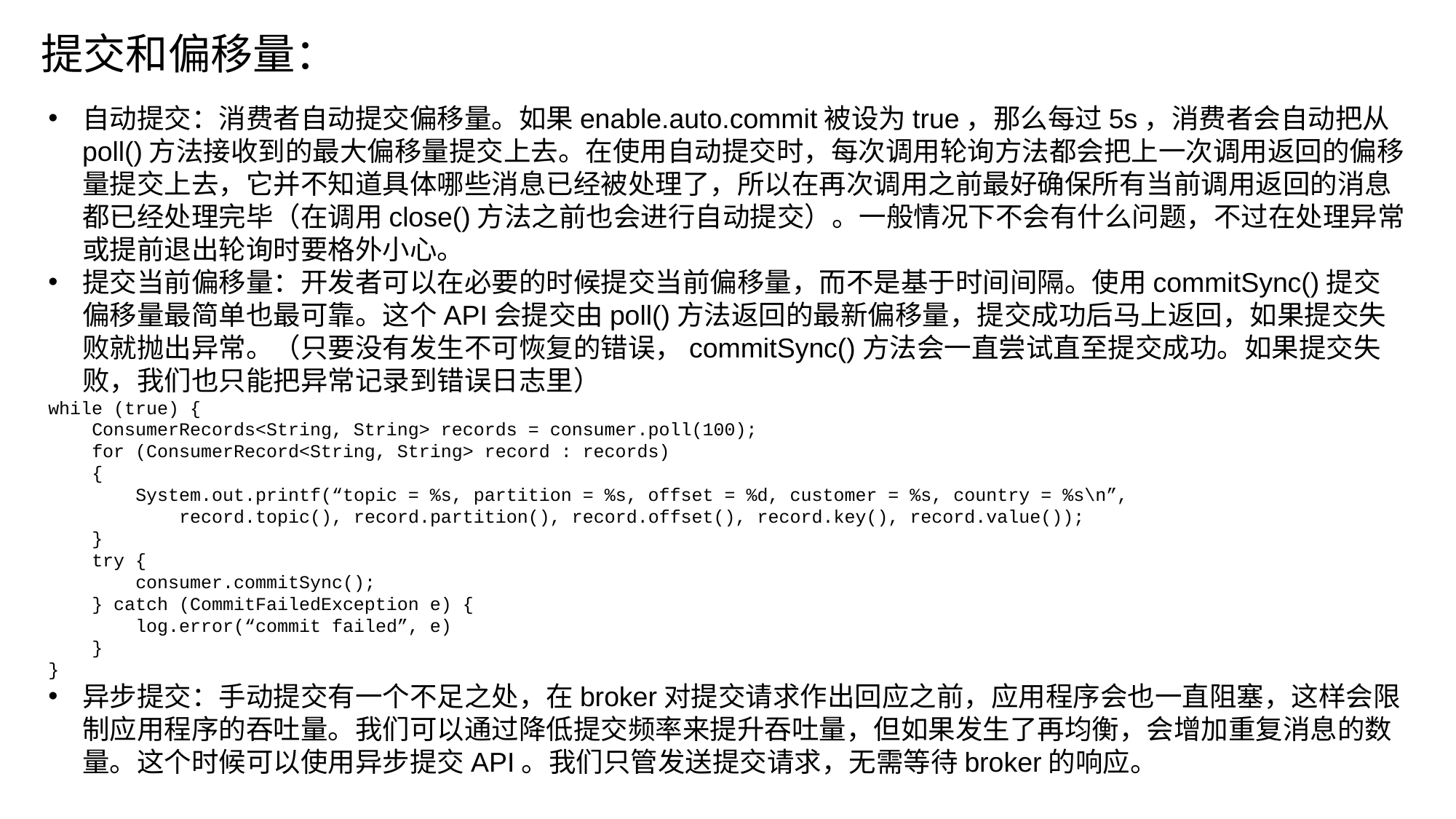

提交和偏移量：
自动提交：消费者自动提交偏移量。如果enable.auto.commit被设为true，那么每过5s，消费者会自动把从poll()方法接收到的最大偏移量提交上去。在使用自动提交时，每次调用轮询方法都会把上一次调用返回的偏移量提交上去，它并不知道具体哪些消息已经被处理了，所以在再次调用之前最好确保所有当前调用返回的消息都已经处理完毕（在调用close()方法之前也会进行自动提交）。一般情况下不会有什么问题，不过在处理异常或提前退出轮询时要格外小心。
提交当前偏移量：开发者可以在必要的时候提交当前偏移量，而不是基于时间间隔。使用commitSync()提交偏移量最简单也最可靠。这个API会提交由poll()方法返回的最新偏移量，提交成功后马上返回，如果提交失败就抛出异常。（只要没有发生不可恢复的错误，commitSync()方法会一直尝试直至提交成功。如果提交失败，我们也只能把异常记录到错误日志里）
while (true) {
    ConsumerRecords<String, String> records = consumer.poll(100);
    for (ConsumerRecord<String, String> record : records)
    {
        System.out.printf(“topic = %s, partition = %s, offset = %d, customer = %s, country = %s\n”,
            record.topic(), record.partition(), record.offset(), record.key(), record.value());
    }
    try {
        consumer.commitSync();
    } catch (CommitFailedException e) {
        log.error(“commit failed”, e)
    }
}
异步提交：手动提交有一个不足之处，在broker对提交请求作出回应之前，应用程序会也一直阻塞，这样会限制应用程序的吞吐量。我们可以通过降低提交频率来提升吞吐量，但如果发生了再均衡，会增加重复消息的数量。这个时候可以使用异步提交API。我们只管发送提交请求，无需等待broker的响应。